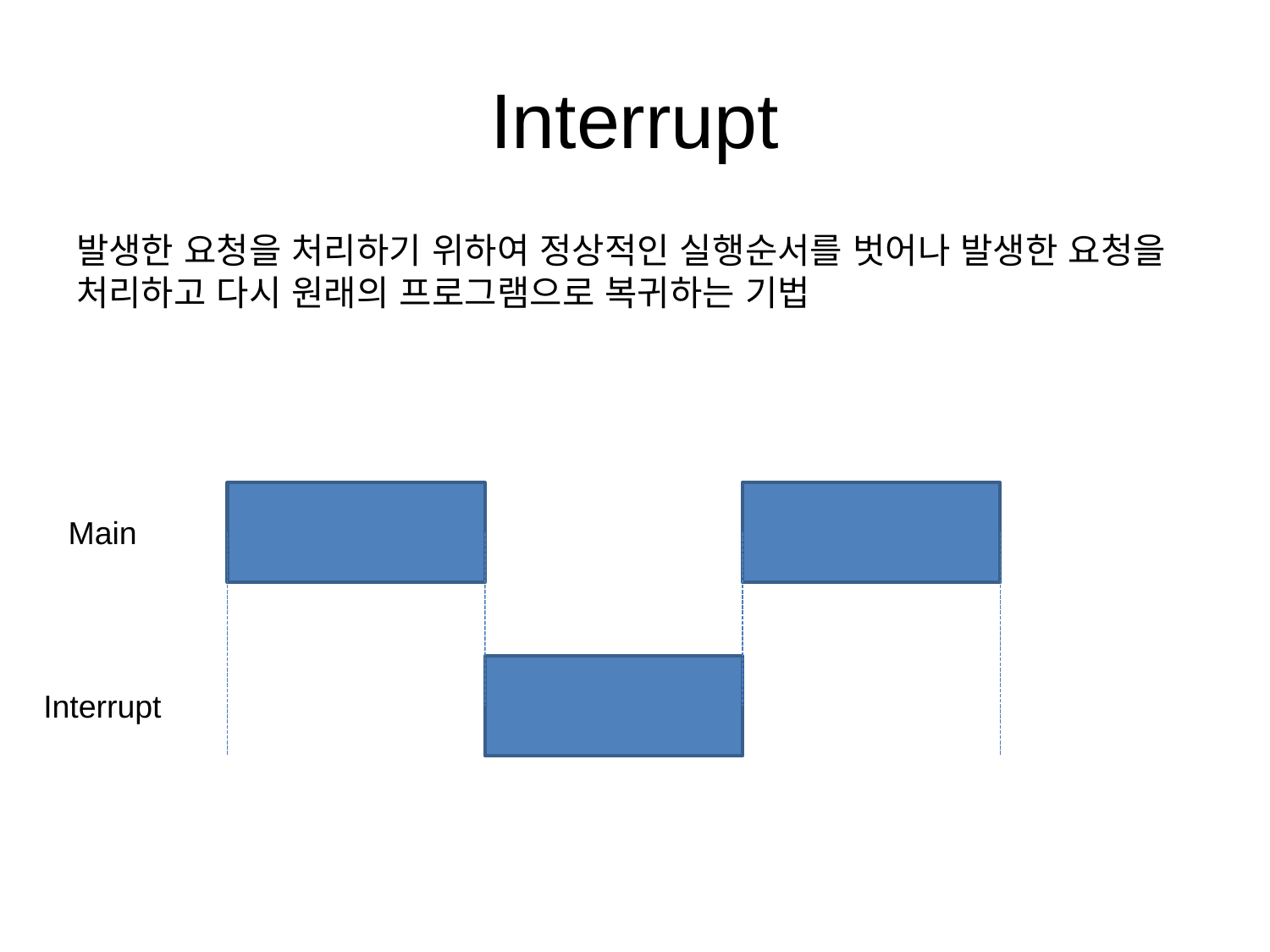

# Interrupt
발생한 요청을 처리하기 위하여 정상적인 실행순서를 벗어나 발생한 요청을 처리하고 다시 원래의 프로그램으로 복귀하는 기법

Main

Interrupt